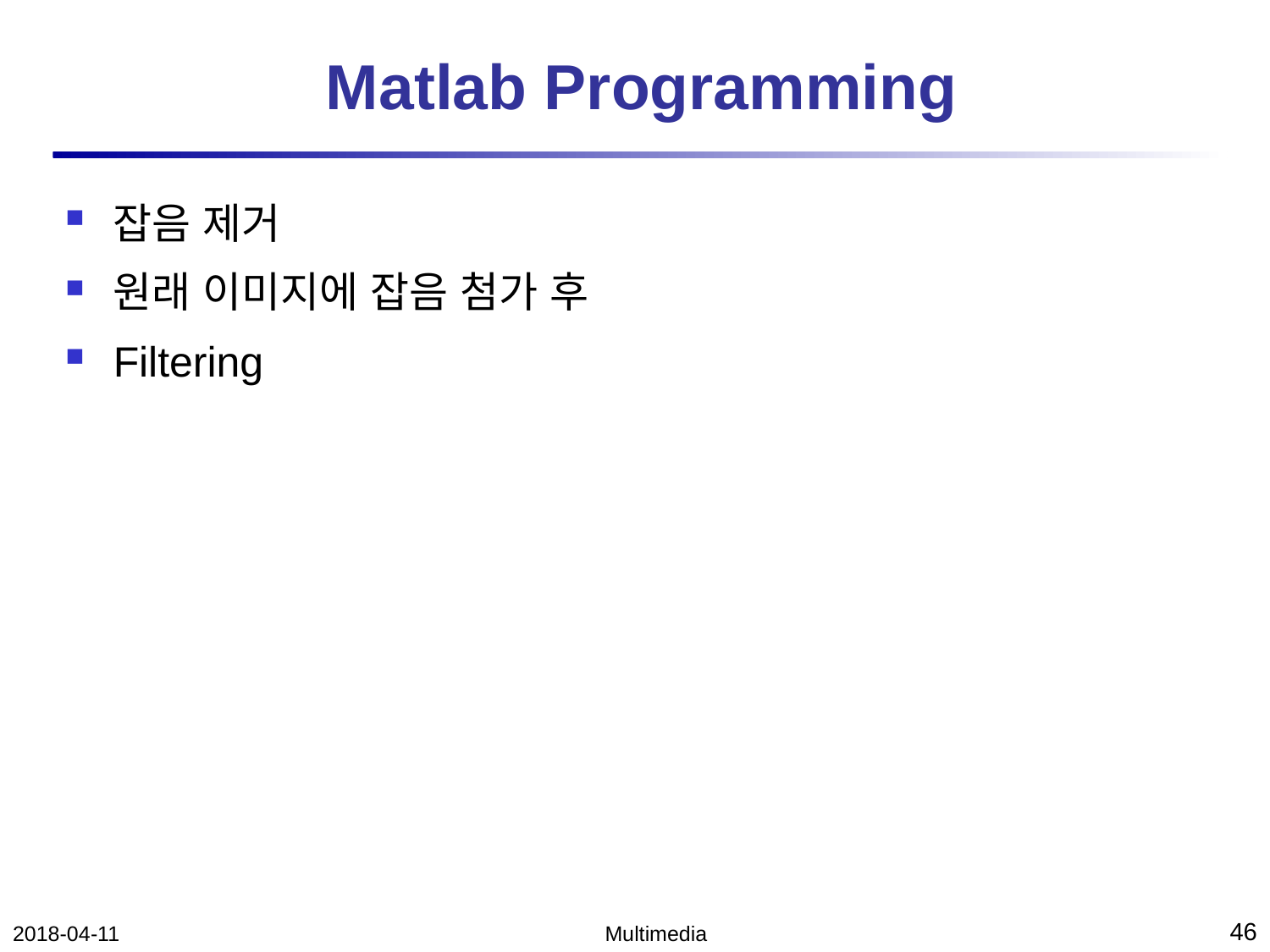

# Matlab Programming
잡음 제거
원래 이미지에 잡음 첨가 후
Filtering
2018-04-11
Multimedia
46